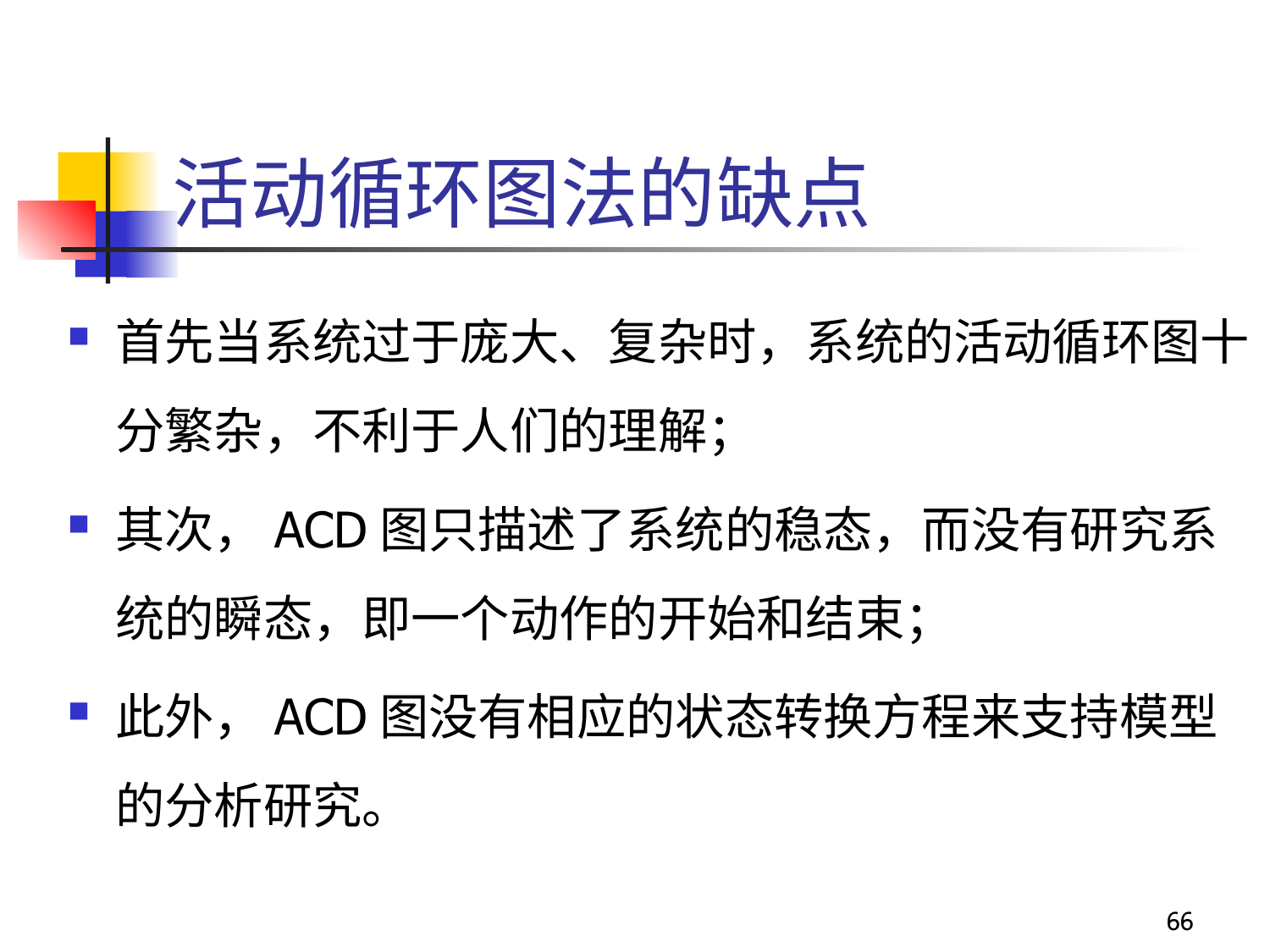

# 活动循环图法的缺点
首先当系统过于庞大、复杂时，系统的活动循环图十分繁杂，不利于人们的理解；
其次，ACD图只描述了系统的稳态，而没有研究系统的瞬态，即一个动作的开始和结束；
此外，ACD图没有相应的状态转换方程来支持模型的分析研究。
66